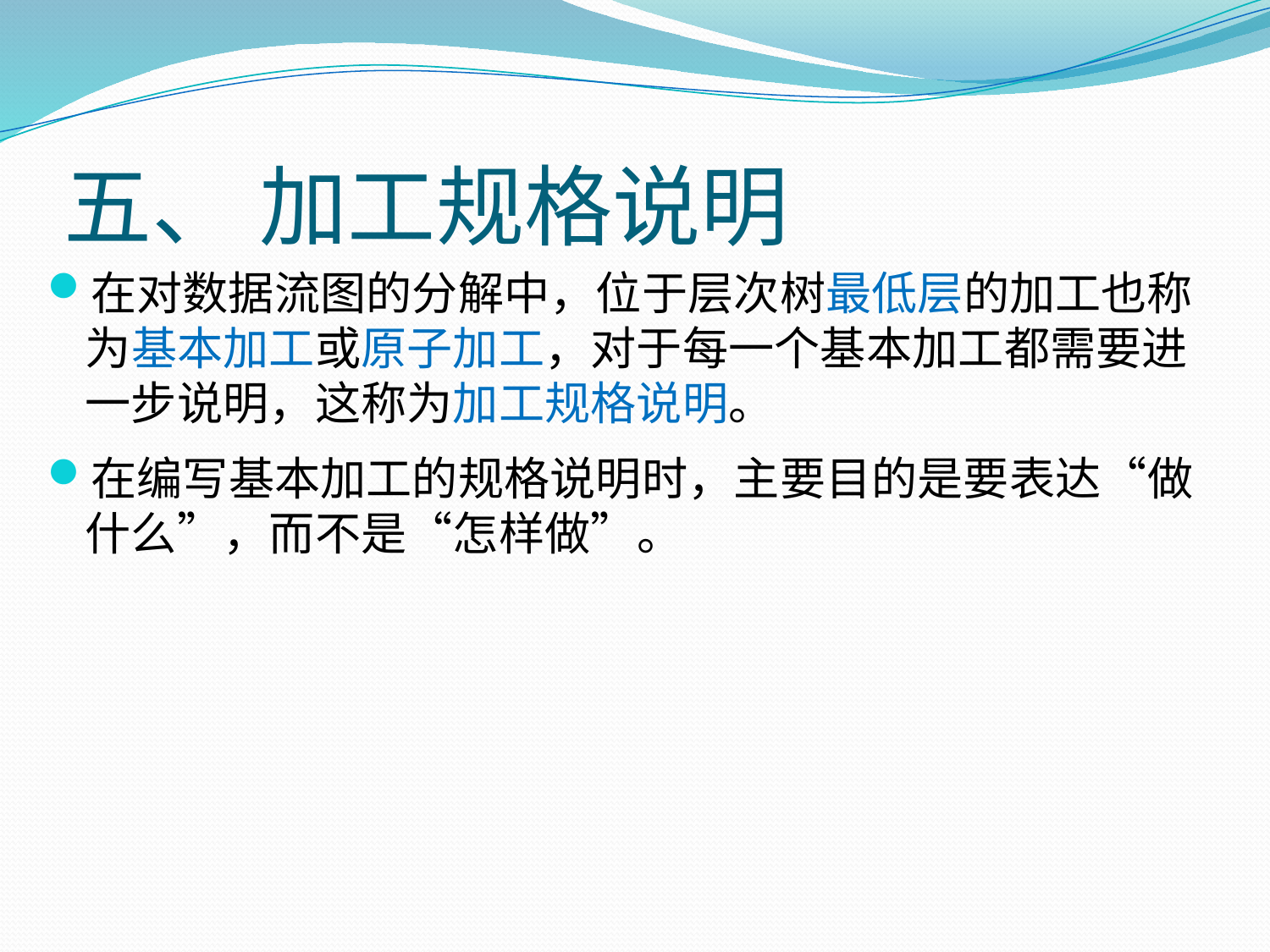

# 五、 加工规格说明
在对数据流图的分解中，位于层次树最低层的加工也称为基本加工或原子加工，对于每一个基本加工都需要进一步说明，这称为加工规格说明。
在编写基本加工的规格说明时，主要目的是要表达“做什么”，而不是“怎样做”。